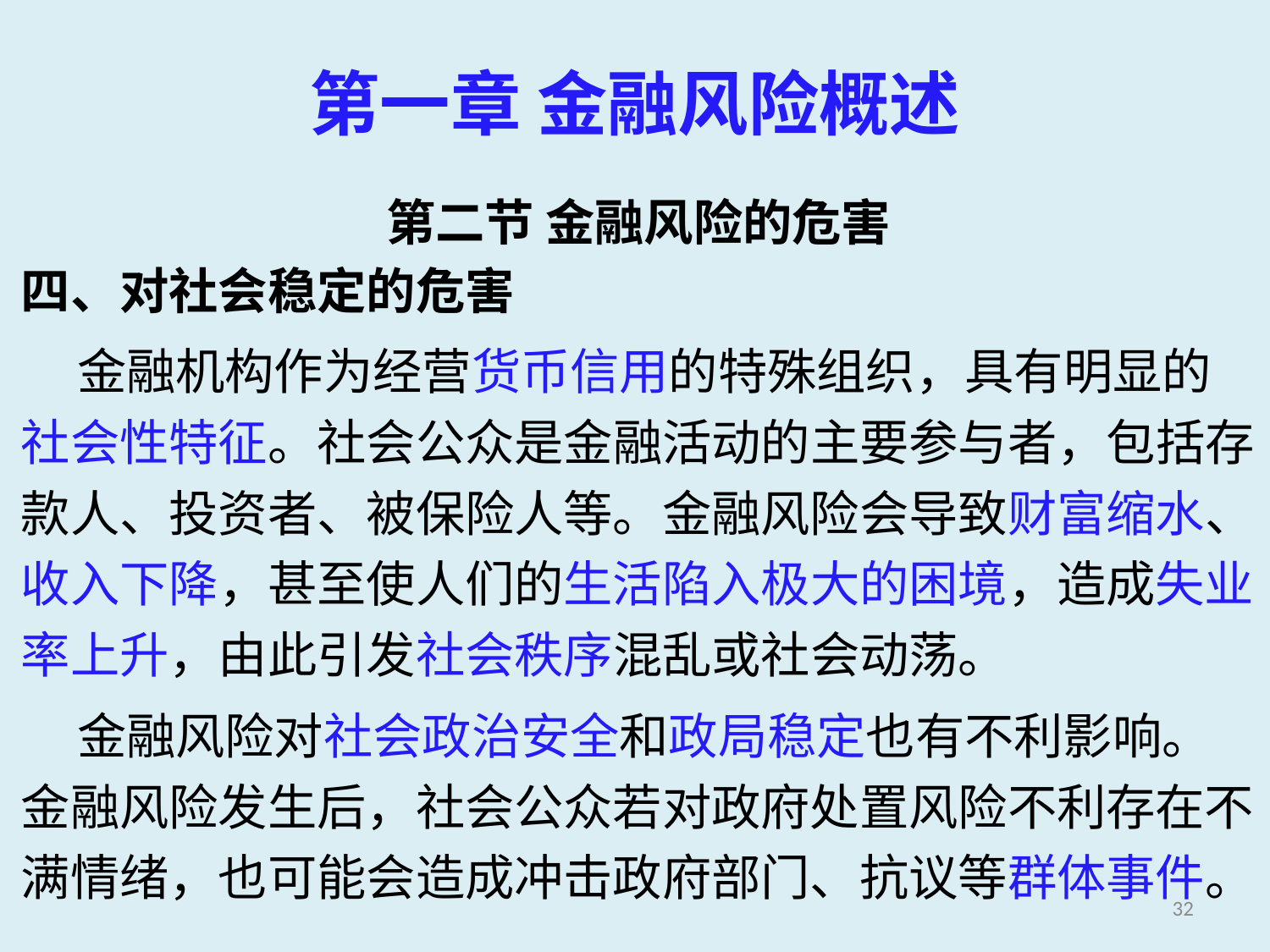

# 第一章 金融风险概述
第二节 金融风险的危害
四、对社会稳定的危害
    金融机构作为经营货币信用的特殊组织，具有明显的 社会性特征。社会公众是金融活动的主要参与者，包括存款人、投资者、被保险人等。金融风险会导致财富缩水、收入下降，甚至使人们的生活陷入极大的困境，造成失业率上升，由此引发社会秩序混乱或社会动荡。
    金融风险对社会政治安全和政局稳定也有不利影响。金融风险发生后，社会公众若对政府处置风险不利存在不满情绪，也可能会造成冲击政府部门、抗议等群体事件。
32